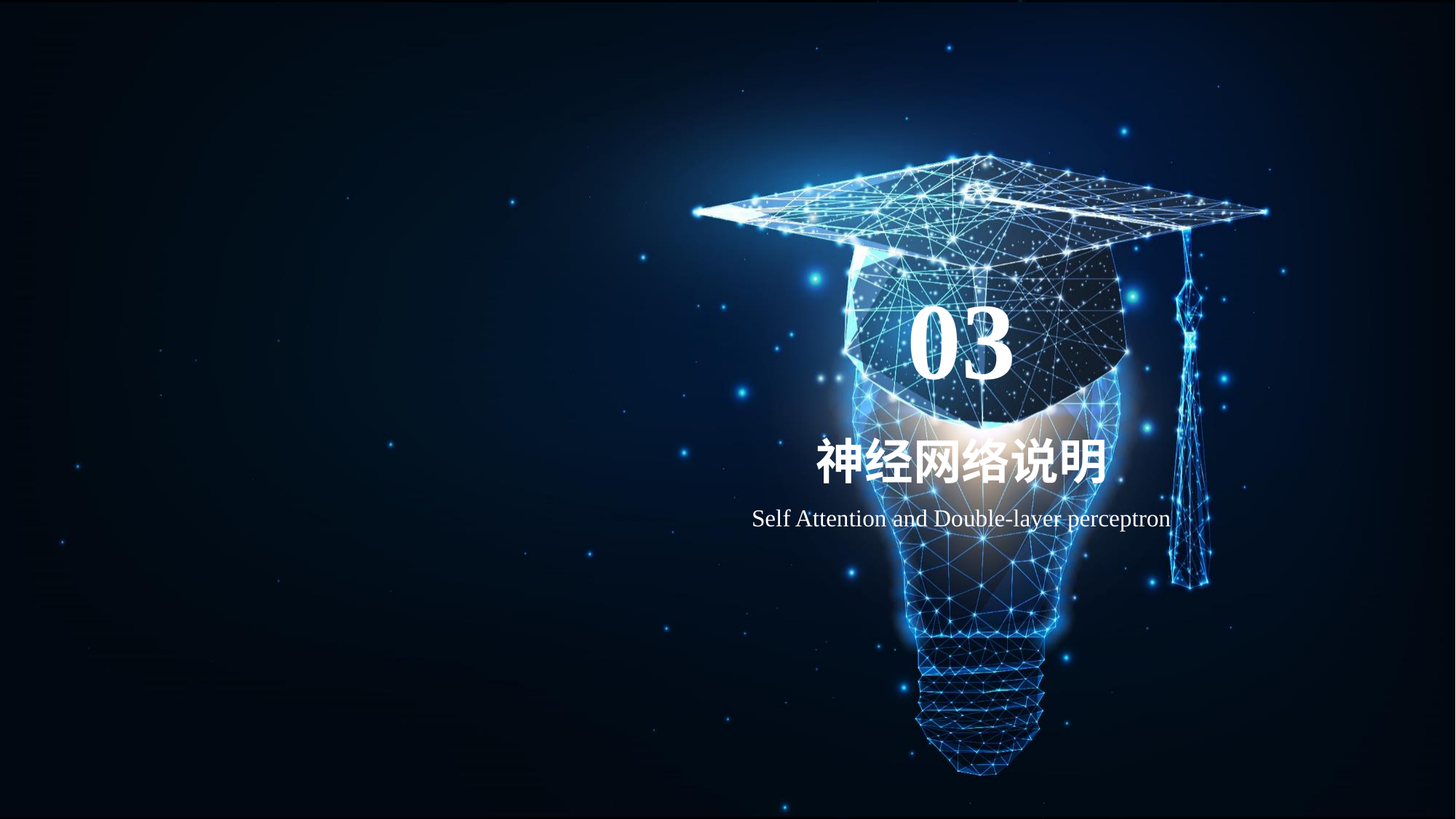

03
# 神经网络说明
Self Attention and Double-layer perceptron